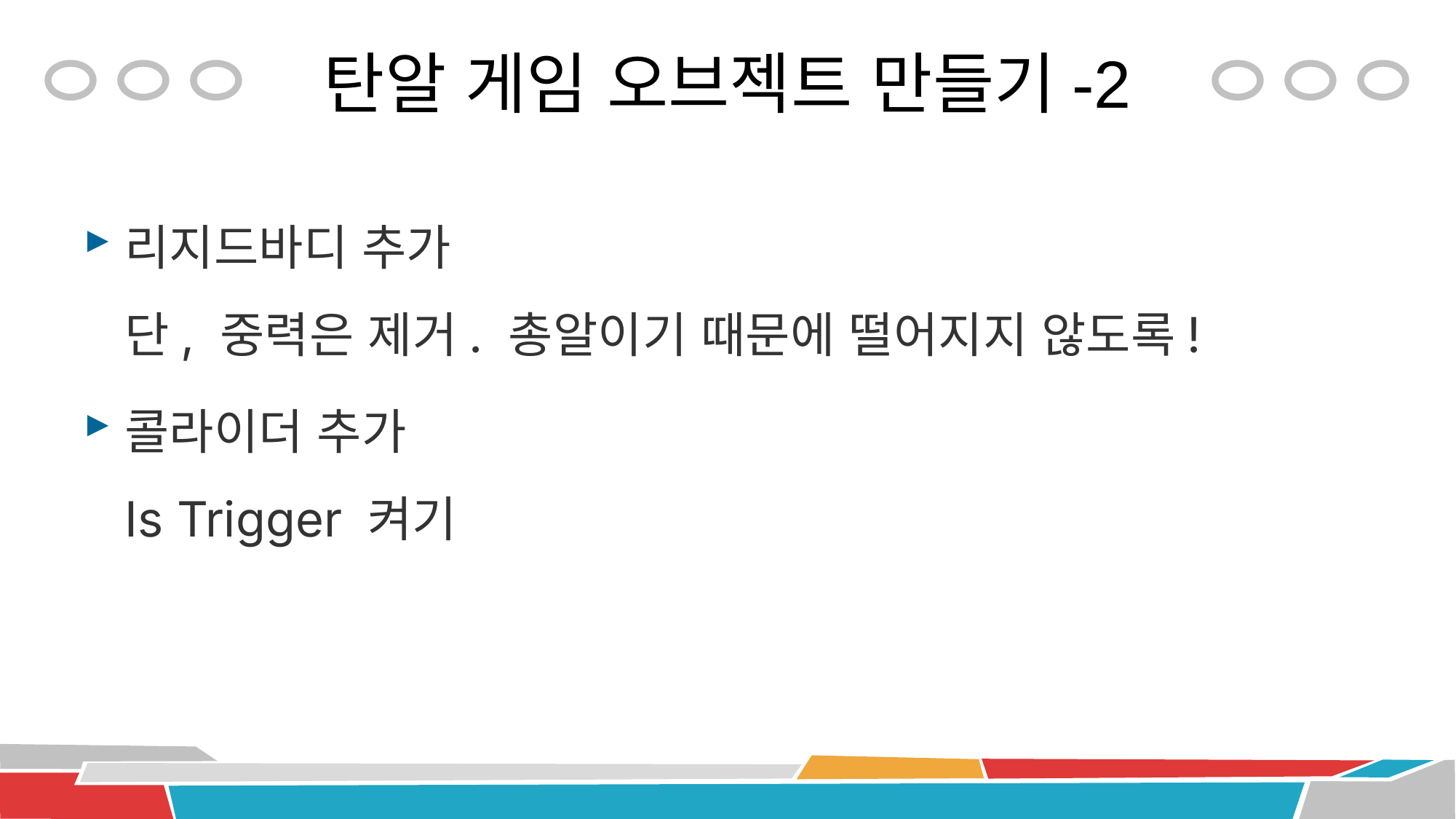

# 탄알 게임 오브젝트 만들기-2
리지드바디 추가
단, 중력은 제거. 총알이기 때문에 떨어지지 않도록!
콜라이더 추가
Is Trigger 켜기